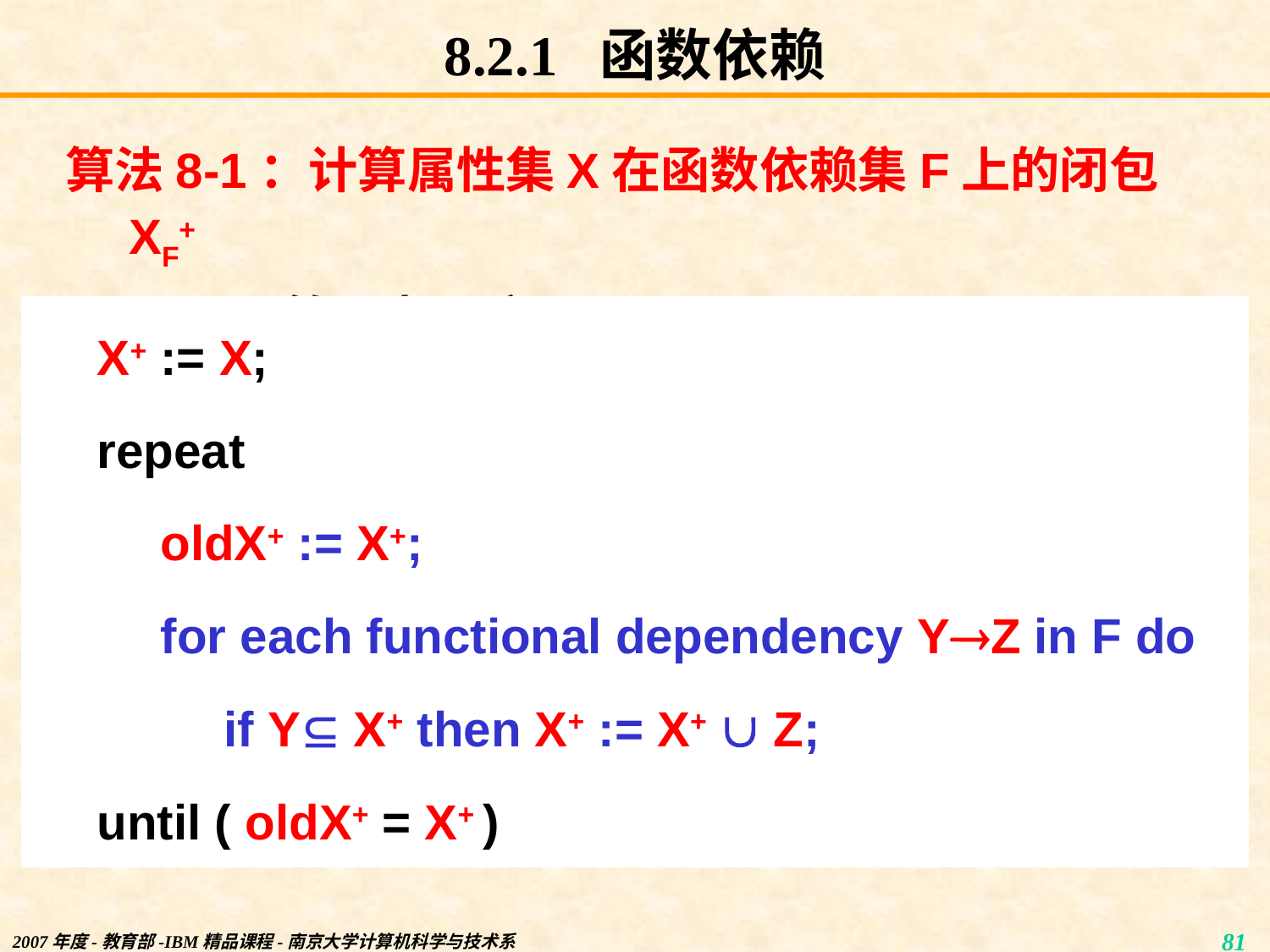

# 8.2.1  函数依赖
算法8-1：计算属性集X在函数依赖集F上的闭包XF+
(简写为X+）
X+ := X;
repeat
oldX+ := X+;
for each functional dependency Y→Z in F do
if Y⊆ X+ then X+ := X+ ∪ Z;
until ( oldX+ = X+ )
81
2007年度-教育部-IBM精品课程-南京大学计算机科学与技术系